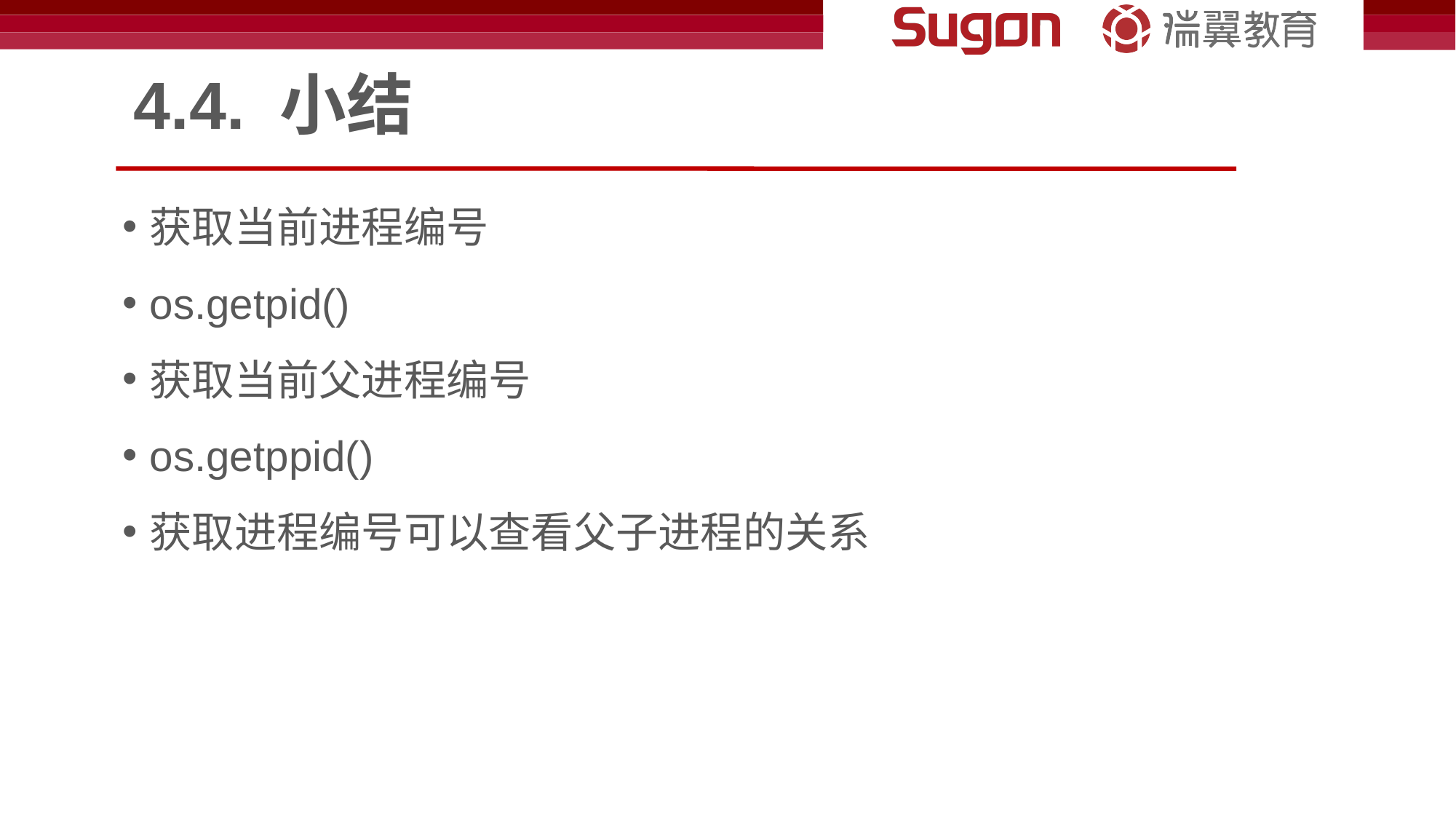

# 4.4. 小结
获取当前进程编号
os.getpid()
获取当前父进程编号
os.getppid()
获取进程编号可以查看父子进程的关系